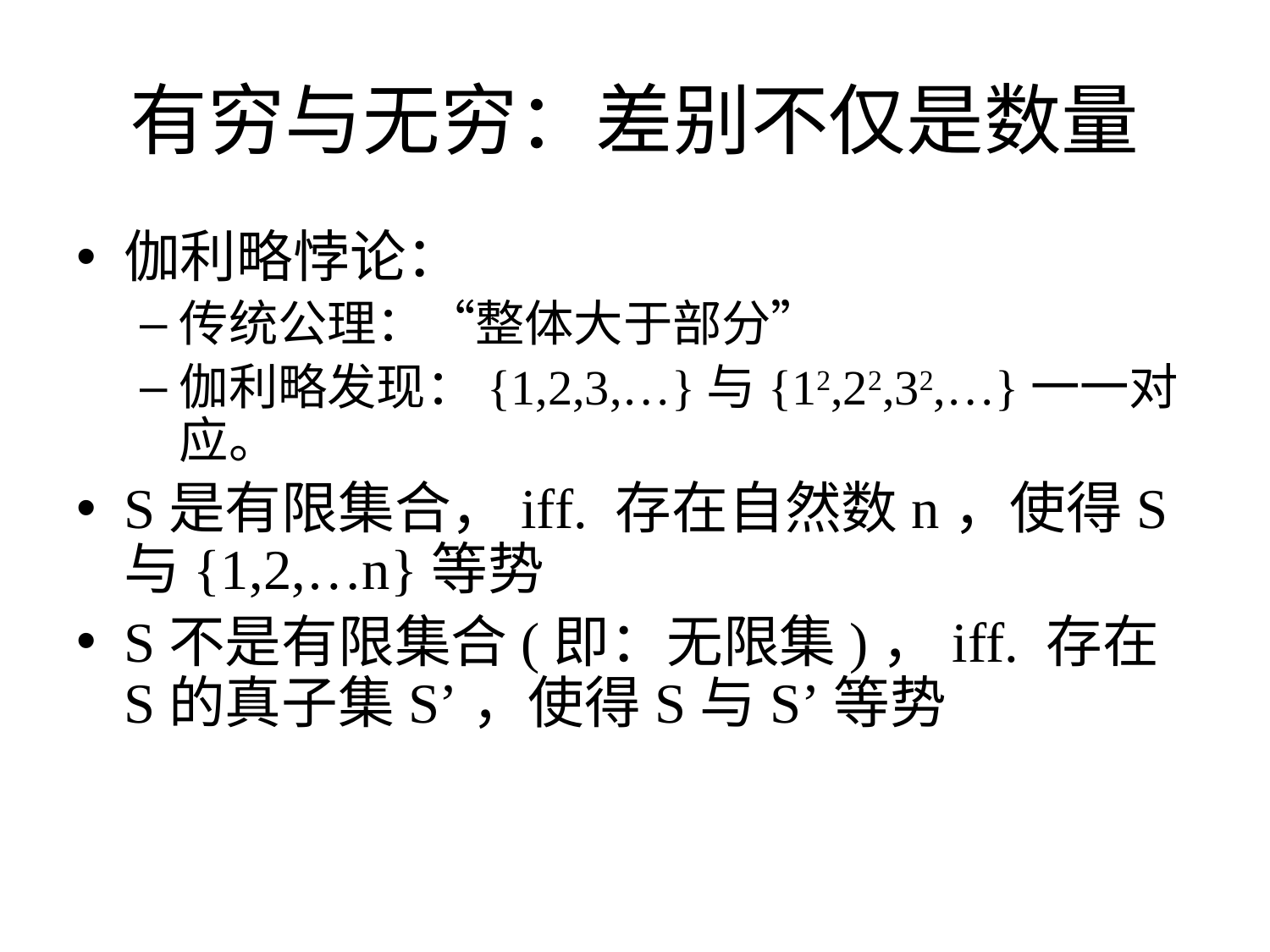

# 有穷与无穷：差别不仅是数量
伽利略悖论：
传统公理：“整体大于部分”
伽利略发现：{1,2,3,…}与{12,22,32,…}一一对应。
S是有限集合，iff. 存在自然数n，使得S与{1,2,…n}等势
S不是有限集合(即：无限集)，iff. 存在S的真子集S’，使得S与S’等势